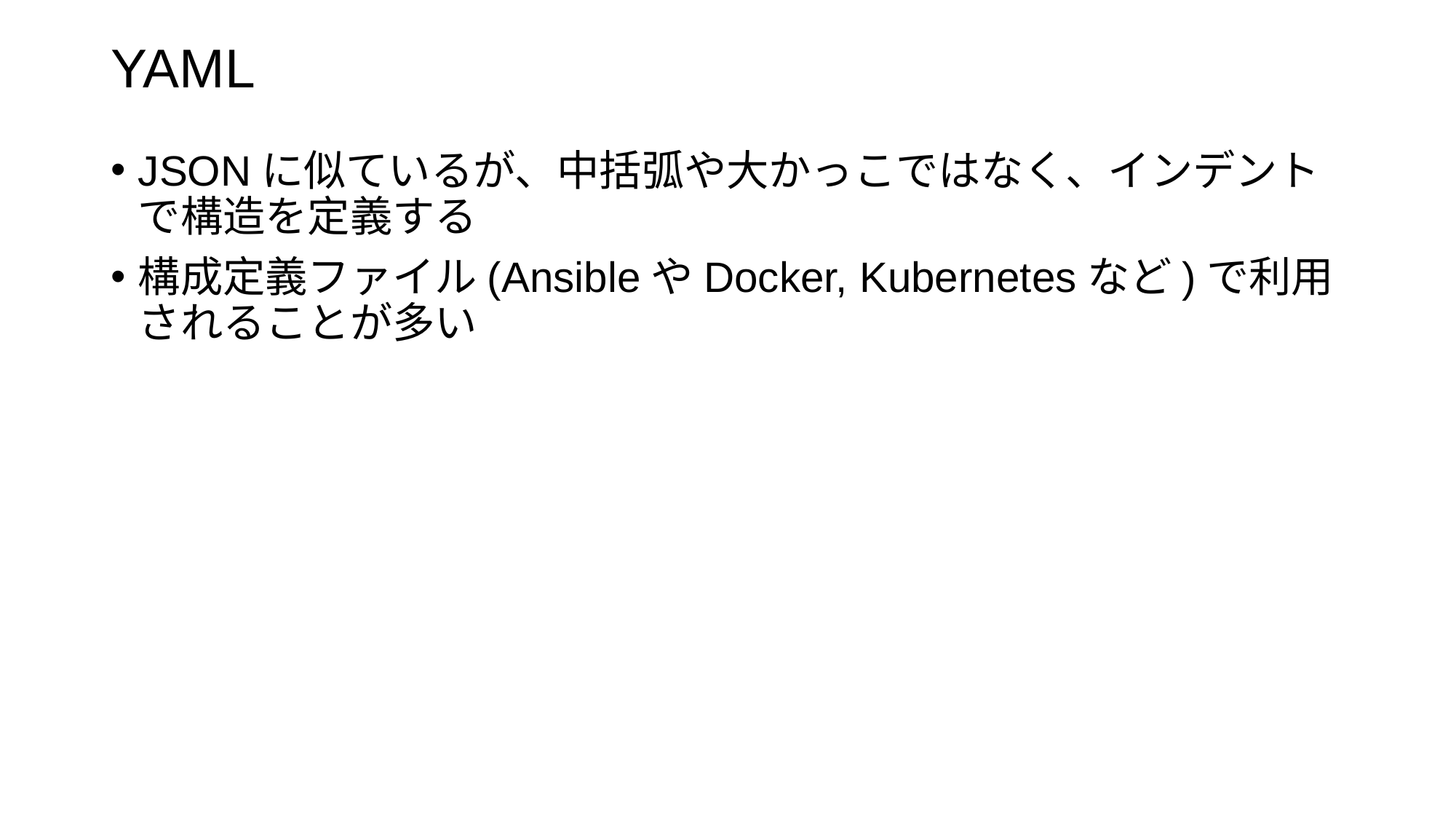

# YAML
JSONに似ているが、中括弧や大かっこではなく、インデントで構造を定義する
構成定義ファイル(AnsibleやDocker, Kubernetesなど)で利用されることが多い